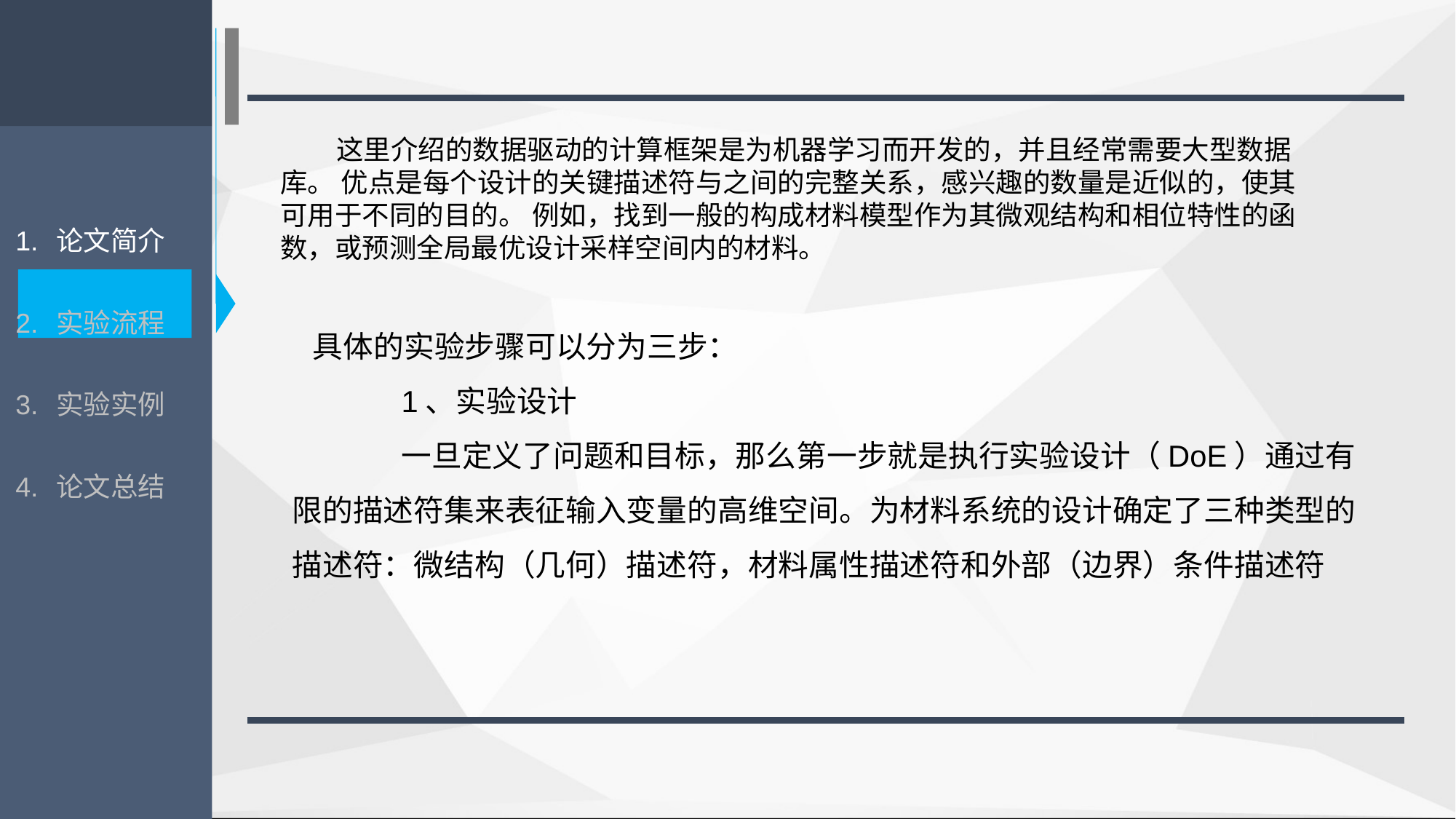

这里介绍的数据驱动的计算框架是为机器学习而开发的，并且经常需要大型数据库。 优点是每个设计的关键描述符与之间的完整关系，感兴趣的数量是近似的，使其可用于不同的目的。 例如，找到一般的构成材料模型作为其微观结构和相位特性的函数，或预测全局最优设计采样空间内的材料。
论文简介
实验流程
实验实例
论文总结

  具体的实验步骤可以分为三步：
	1、实验设计
	一旦定义了问题和目标，那么第一步就是执行实验设计（DoE）通过有限的描述符集来表征输入变量的高维空间。为材料系统的设计确定了三种类型的描述符：微结构（几何）描述符，材料属性描述符和外部（边界）条件描述符